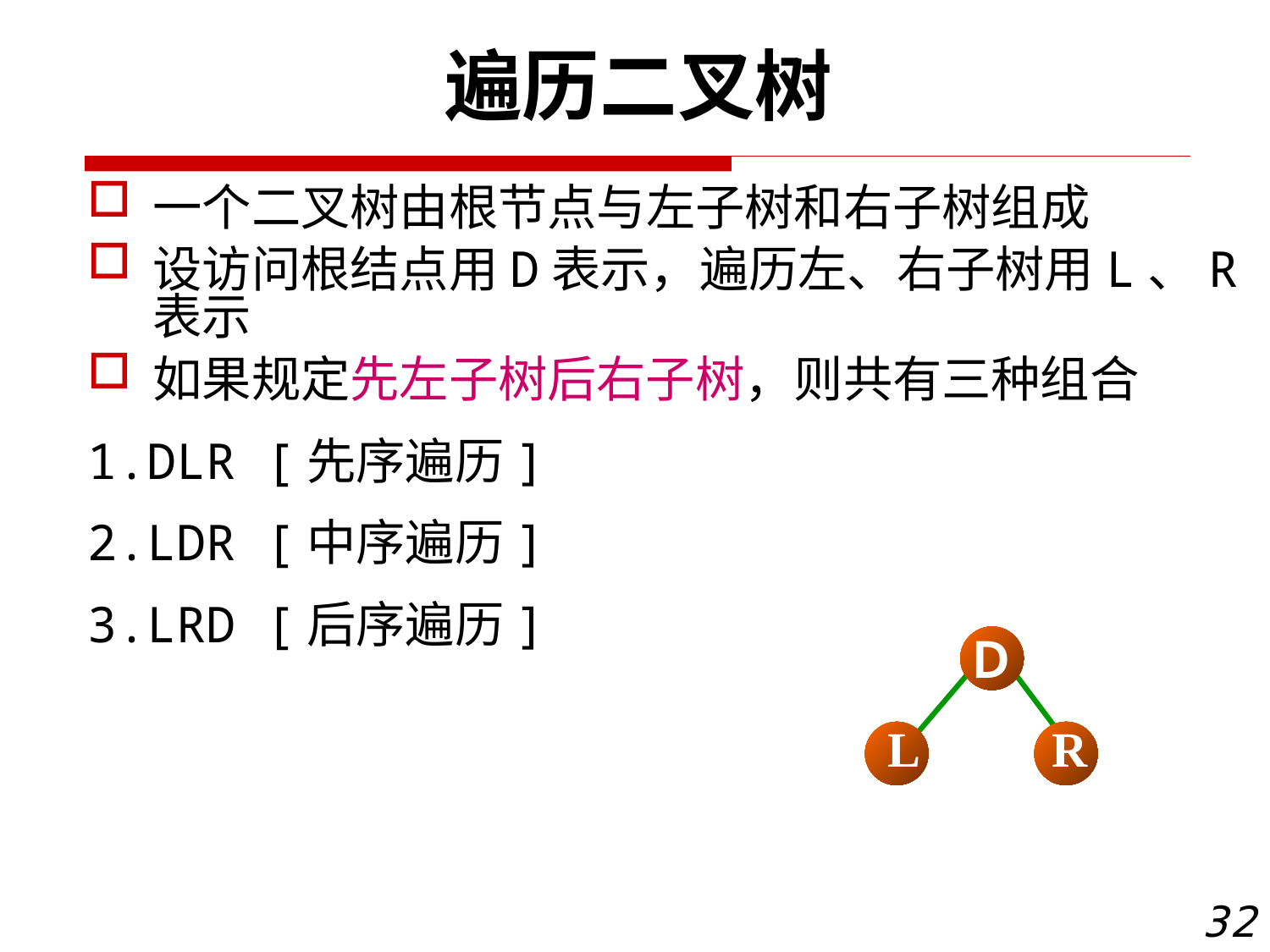

遍历二叉树
一个二叉树由根节点与左子树和右子树组成
设访问根结点用D表示，遍历左、右子树用L、R表示
如果规定先左子树后右子树，则共有三种组合
1.DLR [先序遍历]
2.LDR [中序遍历]
3.LRD [后序遍历]
Ｄ

L
R

32